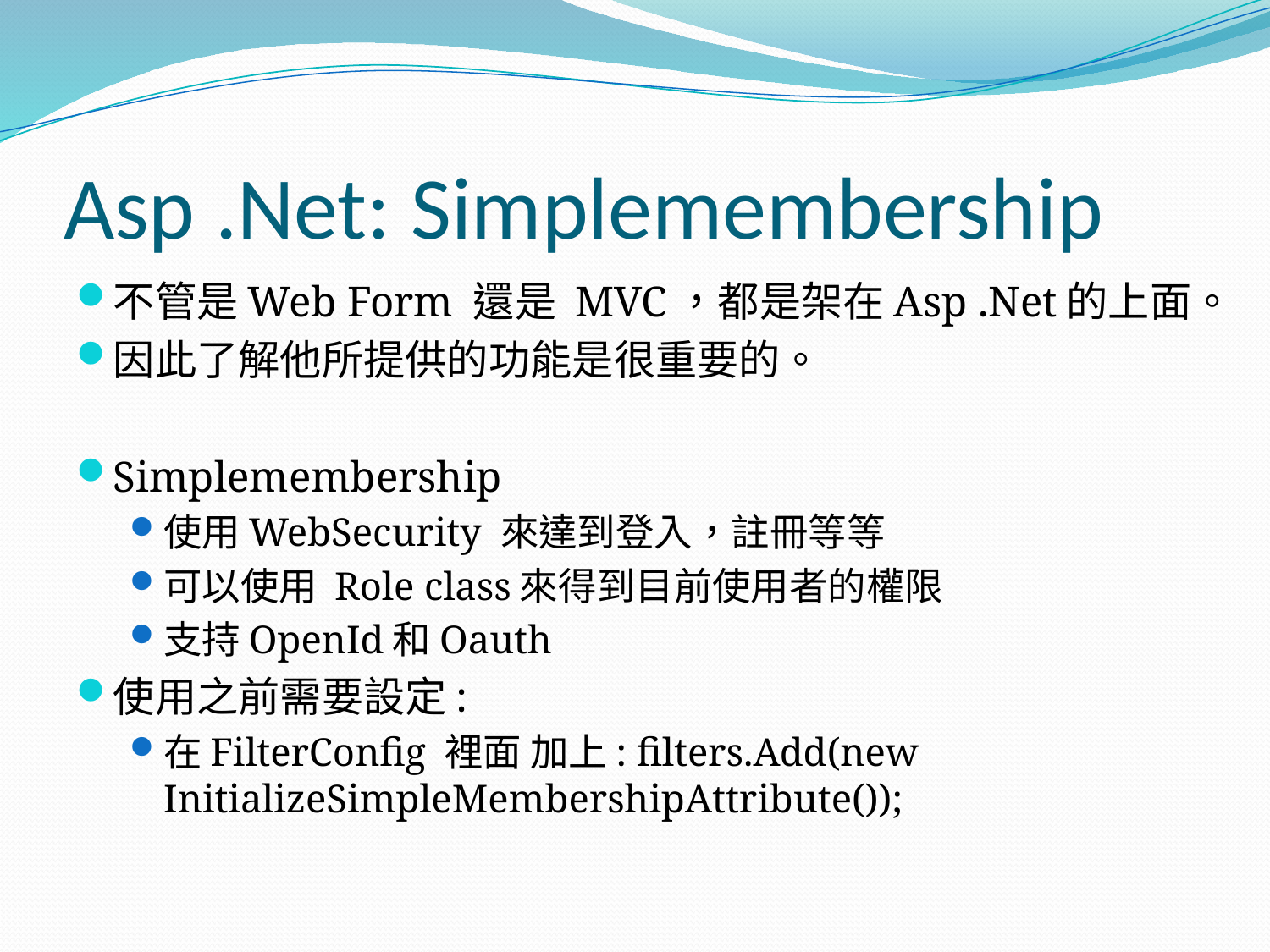

# Asp .Net: Simplemembership
不管是Web Form 還是 MVC，都是架在Asp .Net的上面。
因此了解他所提供的功能是很重要的。

Simplemembership
使用WebSecurity 來達到登入，註冊等等
可以使用 Role class來得到目前使用者的權限
支持OpenId和Oauth
使用之前需要設定:
在FilterConfig 裡面 加上: filters.Add(new InitializeSimpleMembershipAttribute());